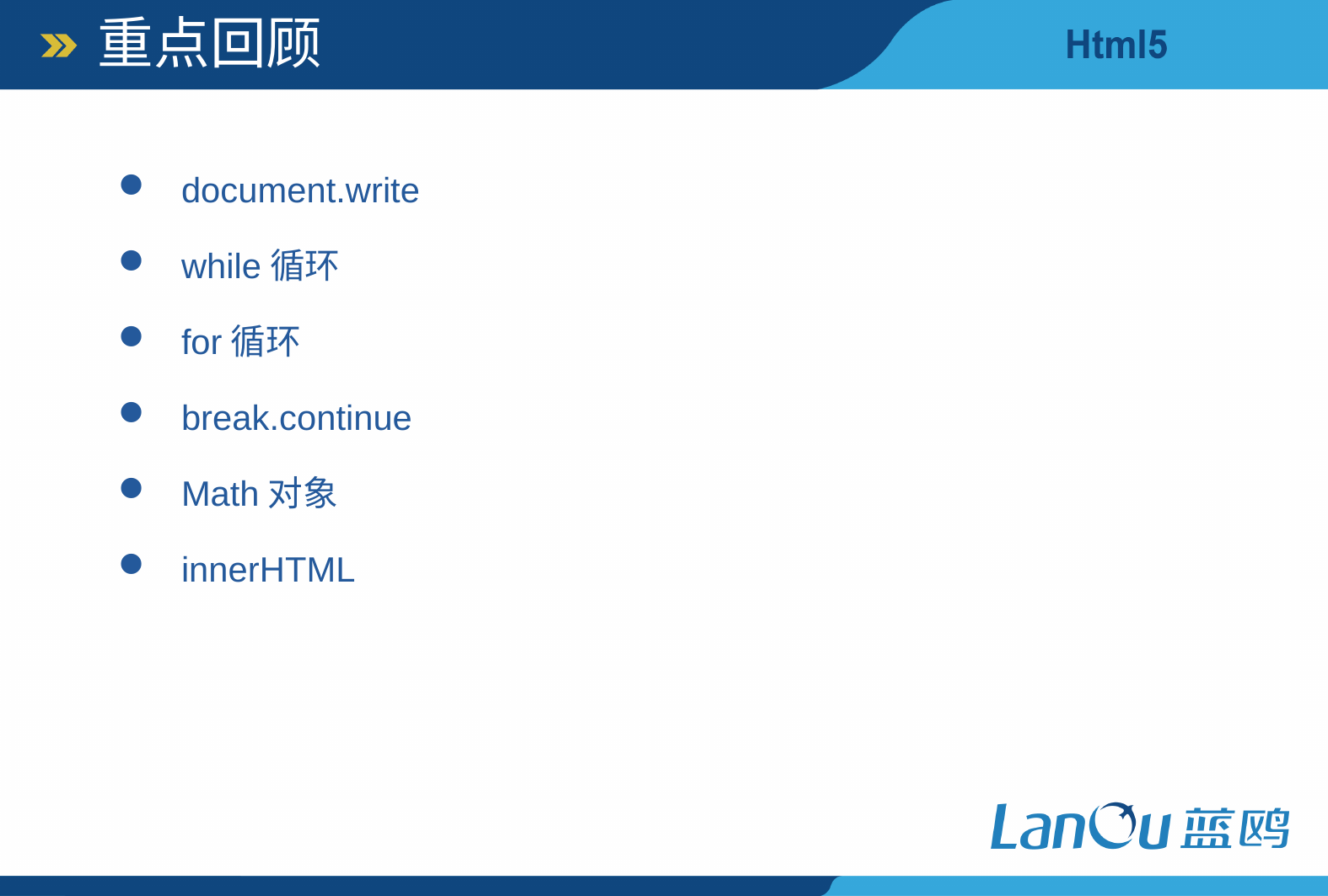

重点回顾
document.write

while循环

for循环

break.continue

Math对象

innerHTML